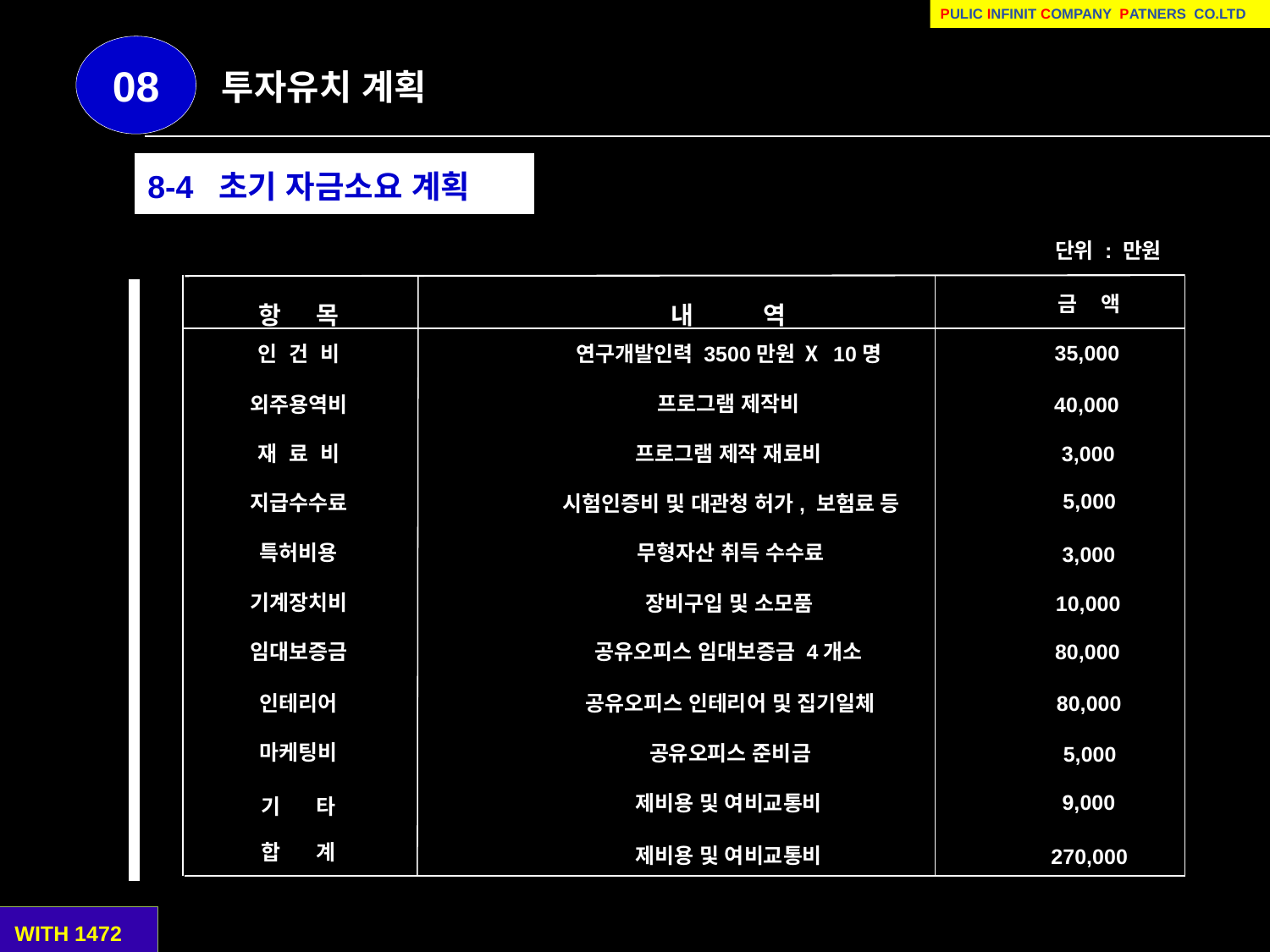

Pulic infinit company  patnerS  co.lTd
08
투자유치 계획
8-4  초기 자금소요 계획
단위 : 만원
항     목
내          역
금    액
35,000
인  건  비
연구개발인력 3500만원 Ⅹ 10명
프로그램 제작비
외주용역비
40,000
재  료  비
프로그램 제작 재료비
3,000
5,000
지급수수료
시험인증비 및 대관청 허가, 보험료 등
특허비용
무형자산 취득 수수료
3,000
기계장치비
장비구입 및 소모품
10,000
80,000
임대보증금
공유오피스 임대보증금 4개소
인테리어
공유오피스 인테리어 및 집기일체
80,000
마케팅비
공유오피스 준비금
5,000
9,000
제비용 및 여비교통비
기      타
합      계
제비용 및 여비교통비
270,000
 WITH 1472